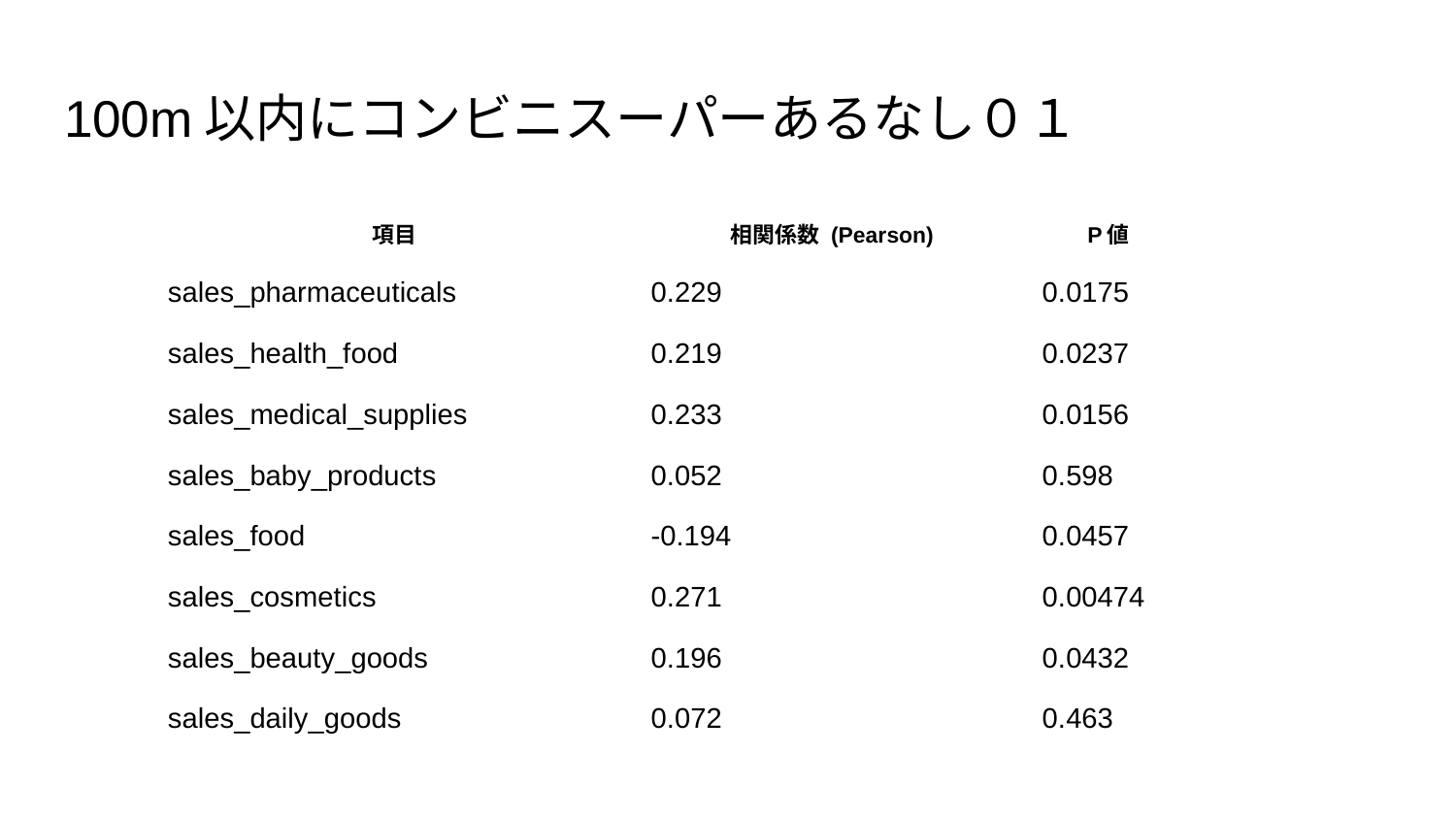

# 100m以内にコンビニスーパーあるなし０１

| 項目 | 相関係数 (Pearson) | P値 |
| --- | --- | --- |
| sales\_pharmaceuticals | 0.229 | 0.0175 |
| sales\_health\_food | 0.219 | 0.0237 |
| sales\_medical\_supplies | 0.233 | 0.0156 |
| sales\_baby\_products | 0.052 | 0.598 |
| sales\_food | -0.194 | 0.0457 |
| sales\_cosmetics | 0.271 | 0.00474 |
| sales\_beauty\_goods | 0.196 | 0.0432 |
| sales\_daily\_goods | 0.072 | 0.463 |